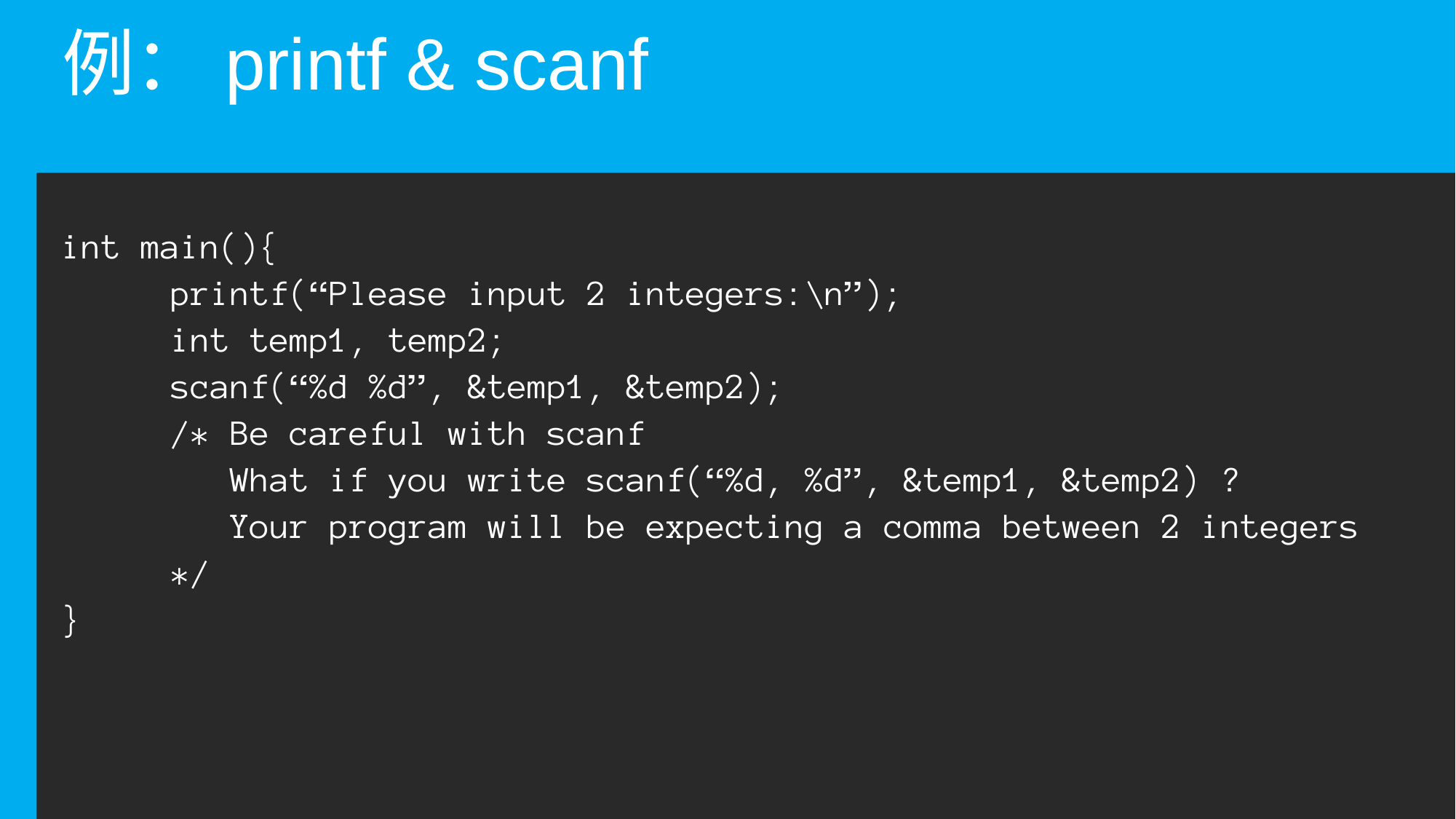

# 例：printf & scanf
int main(){
	printf(“Please input 2 integers:\n”);
	int temp1, temp2;
	scanf(“%d %d”, &temp1, &temp2);
	/* Be careful with scanf
	   What if you write scanf(“%d, %d”, &temp1, &temp2) ?
	   Your program will be expecting a comma between 2 integers
	*/
}